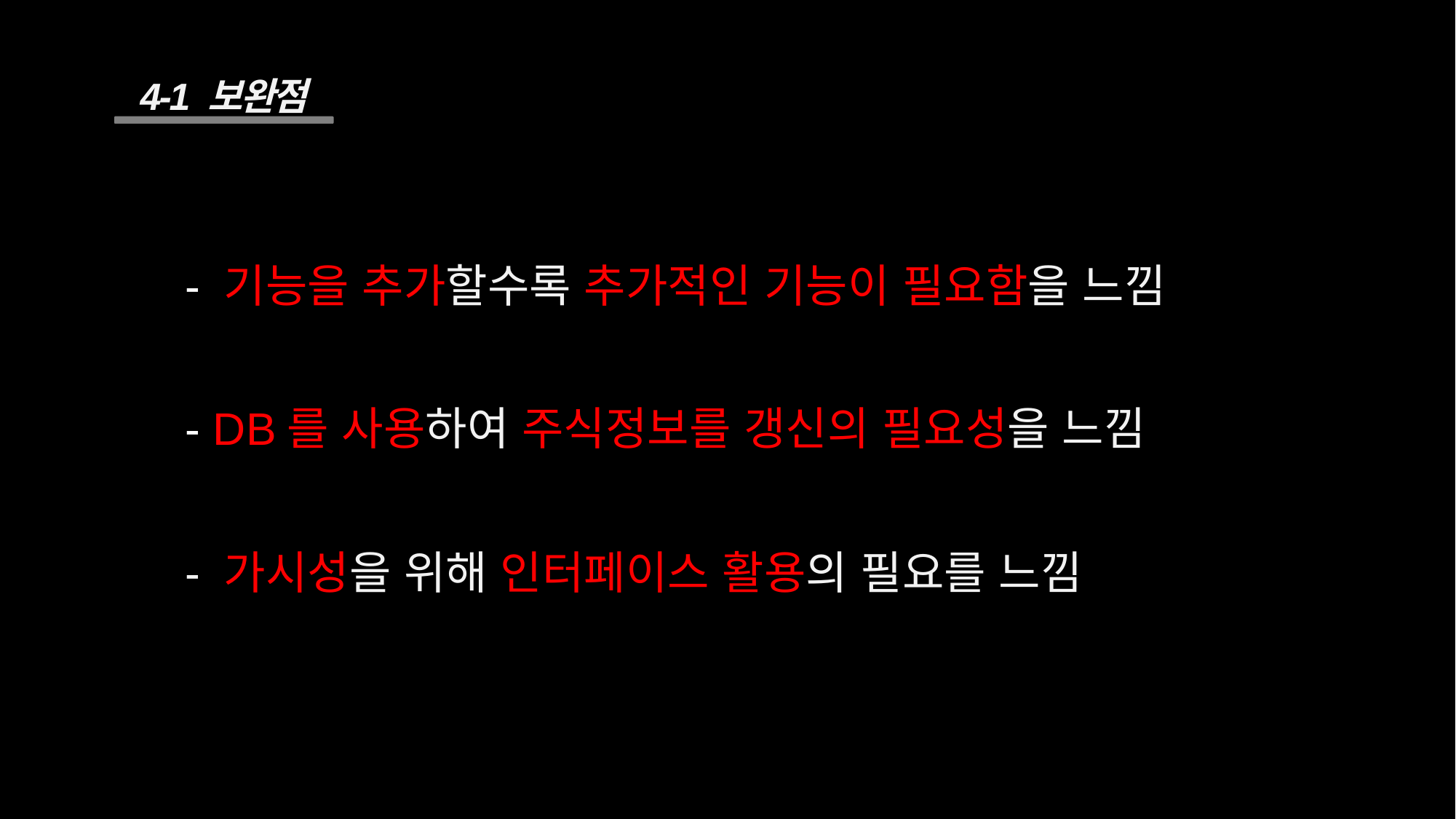

4-1 보완점

- 기능을 추가할수록 추가적인 기능이 필요함을 느낌

- DB를 사용하여 주식정보를 갱신의 필요성을 느낌

- 가시성을 위해 인터페이스 활용의 필요를 느낌